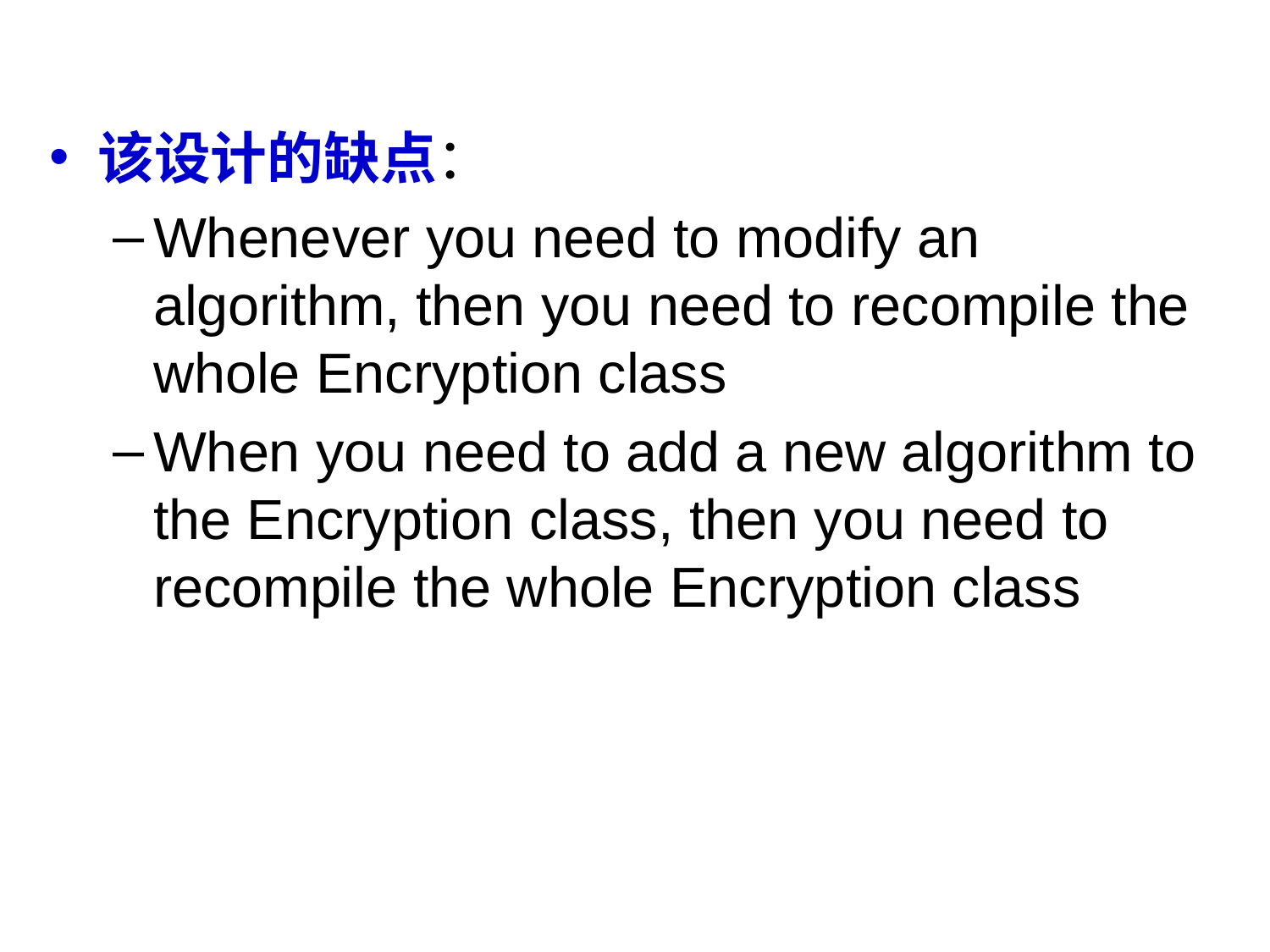

该设计的缺点：
Whenever you need to modify an algorithm, then you need to recompile the whole Encryption class
When you need to add a new algorithm to the Encryption class, then you need to recompile the whole Encryption class